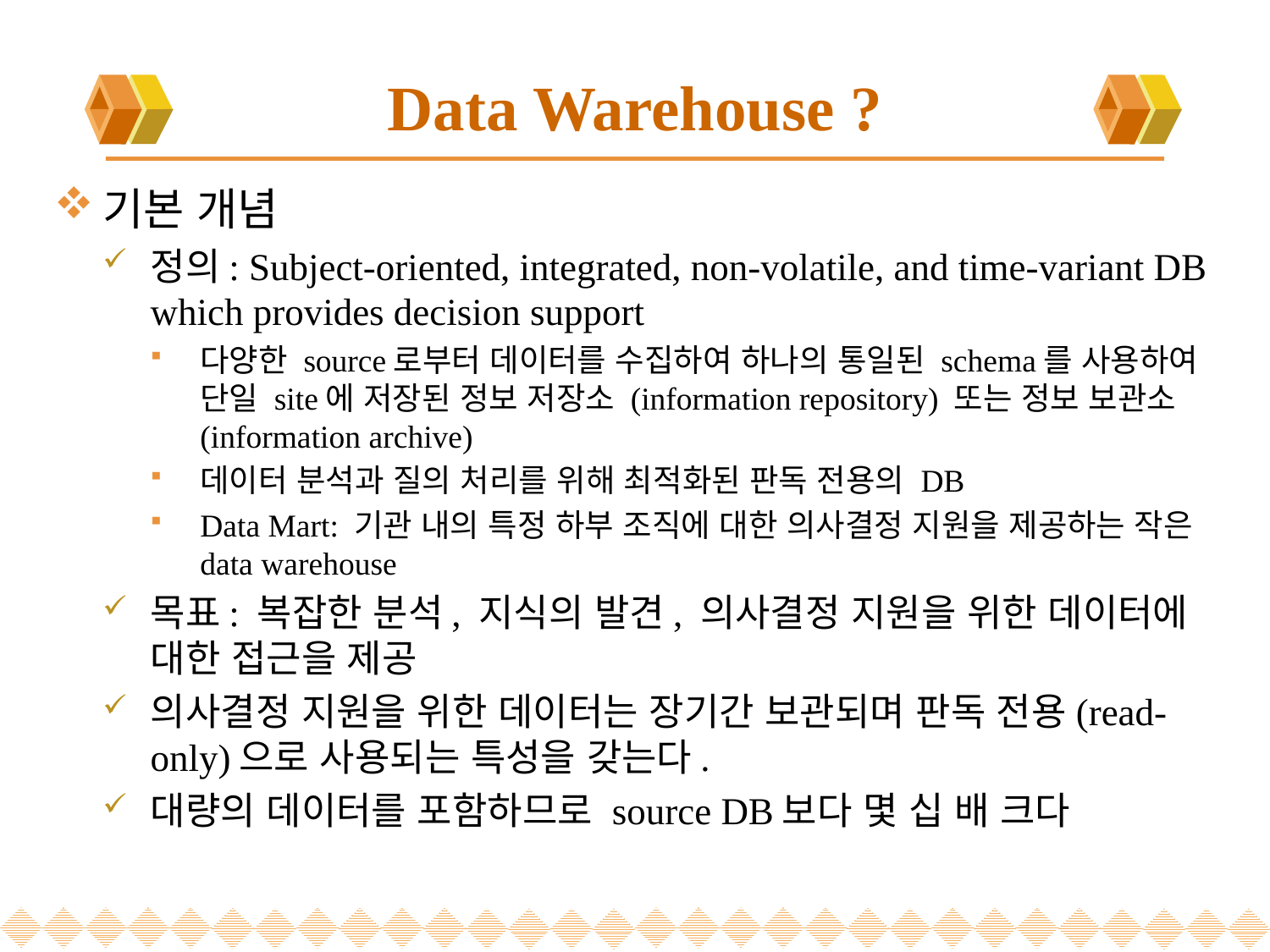

# Data Warehouse ?
기본 개념
정의: Subject-oriented, integrated, non-volatile, and time-variant DB which provides decision support
다양한 source로부터 데이터를 수집하여 하나의 통일된 schema를 사용하여 단일 site에 저장된 정보 저장소 (information repository) 또는 정보 보관소(information archive)
데이터 분석과 질의 처리를 위해 최적화된 판독 전용의 DB
Data Mart: 기관 내의 특정 하부 조직에 대한 의사결정 지원을 제공하는 작은 data warehouse
목표: 복잡한 분석, 지식의 발견, 의사결정 지원을 위한 데이터에 대한 접근을 제공
의사결정 지원을 위한 데이터는 장기간 보관되며 판독 전용(read-only)으로 사용되는 특성을 갖는다.
대량의 데이터를 포함하므로 source DB보다 몇 십 배 크다